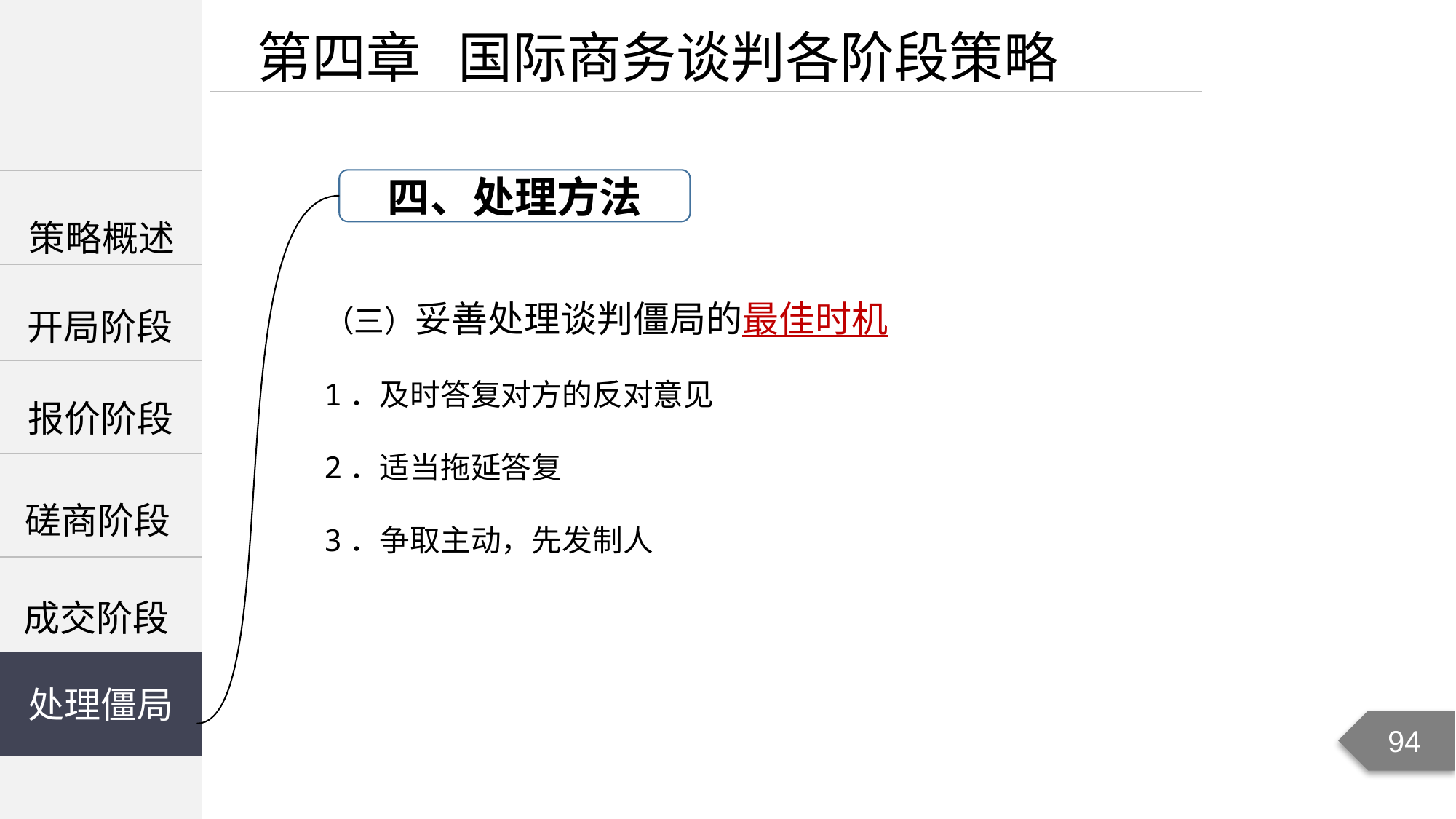

第四章   国际商务谈判各阶段策略
四、处理方法
|  |
| --- |
|  |
|  |
策略概述
（三）妥善处理谈判僵局的最佳时机
1．及时答复对方的反对意见
2．适当拖延答复
3．争取主动，先发制人
开局阶段
报价阶段

磋商阶段

成交阶段

处理僵局
处理僵局
94